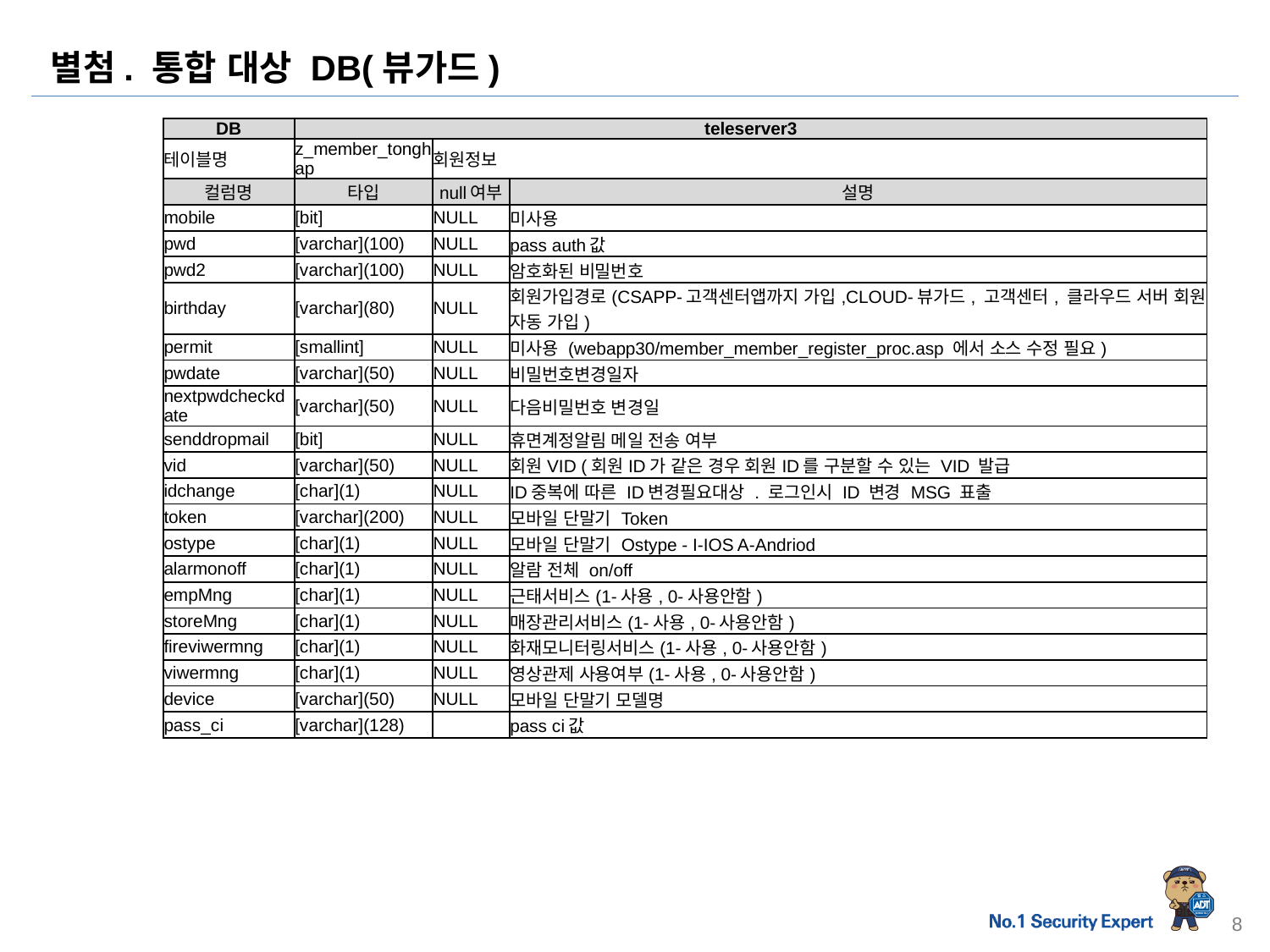

# 별첨. 통합 대상 DB(뷰가드)
| DB | teleserver3 |  |  |
| --- | --- | --- | --- |
| 테이블명 | z\_member\_tonghap | 회원정보 |  |
| 컬럼명 | 타입 | null여부 | 설명 |
| mobile | [bit] | NULL | 미사용 |
| pwd | [varchar](100) | NULL | pass auth값 |
| pwd2 | [varchar](100) | NULL | 암호화된 비밀번호 |
| birthday | [varchar](80) | NULL | 회원가입경로(CSAPP-고객센터앱까지 가입,CLOUD-뷰가드, 고객센터, 클라우드 서버 회원 자동 가입) |
| permit | [smallint] | NULL | 미사용 (webapp30/member\_member\_register\_proc.asp 에서 소스 수정 필요) |
| pwdate | [varchar](50) | NULL | 비밀번호변경일자 |
| nextpwdcheckdate | [varchar](50) | NULL | 다음비밀번호 변경일 |
| senddropmail | [bit] | NULL | 휴면계정알림 메일 전송 여부 |
| vid | [varchar](50) | NULL | 회원VID (회원ID가 같은 경우 회원ID를 구분할 수 있는 VID 발급 |
| idchange | [char](1) | NULL | ID중복에 따른 ID변경필요대상 . 로그인시 ID 변경 MSG 표출 |
| token | [varchar](200) | NULL | 모바일 단말기 Token |
| ostype | [char](1) | NULL | 모바일 단말기 Ostype - I-IOS A-Andriod |
| alarmonoff | [char](1) | NULL | 알람 전체 on/off |
| empMng | [char](1) | NULL | 근태서비스(1-사용, 0-사용안함) |
| storeMng | [char](1) | NULL | 매장관리서비스(1-사용, 0-사용안함) |
| fireviwermng | [char](1) | NULL | 화재모니터링서비스(1-사용, 0-사용안함) |
| viwermng | [char](1) | NULL | 영상관제 사용여부(1-사용, 0-사용안함) |
| device | [varchar](50) | NULL | 모바일 단말기 모델명 |
| pass\_ci | [varchar](128) |  | pass ci값 |